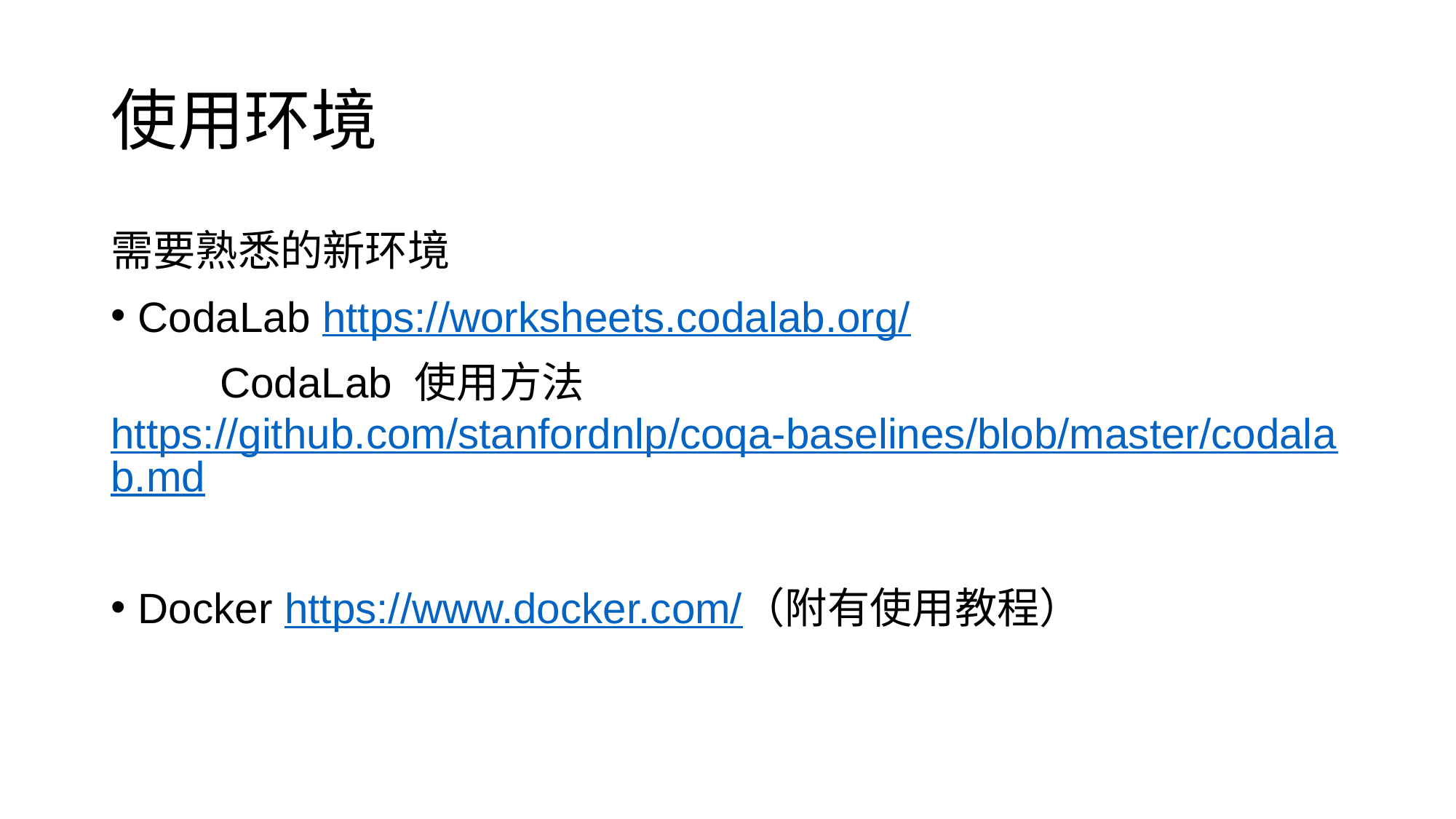

# 使用环境
需要熟悉的新环境
CodaLab https://worksheets.codalab.org/
  	CodaLab 使用方法 https://github.com/stanfordnlp/coqa-baselines/blob/master/codalab.md

Docker https://www.docker.com/（附有使用教程）